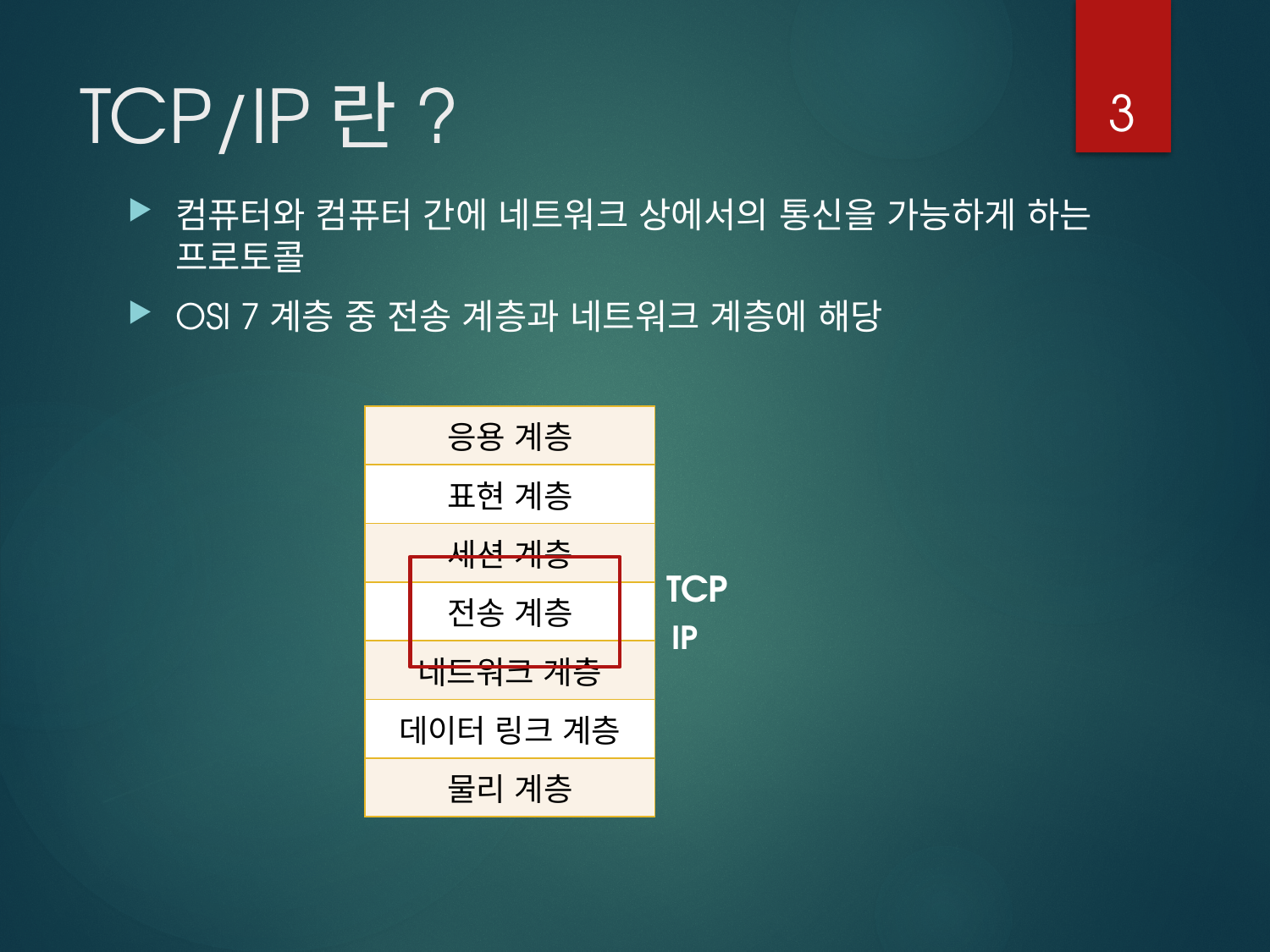

3
# TCP/IP란?
컴퓨터와 컴퓨터 간에 네트워크 상에서의 통신을 가능하게 하는 프로토콜
OSI 7계층 중 전송 계층과 네트워크 계층에 해당

| 응용 계층 |
| --- |
| 표현 계층 |
| 세션 계층 |
| 전송 계층 |
| 네트워크 계층 |
| 데이터 링크 계층 |
| 물리 계층 |

TCP
IP